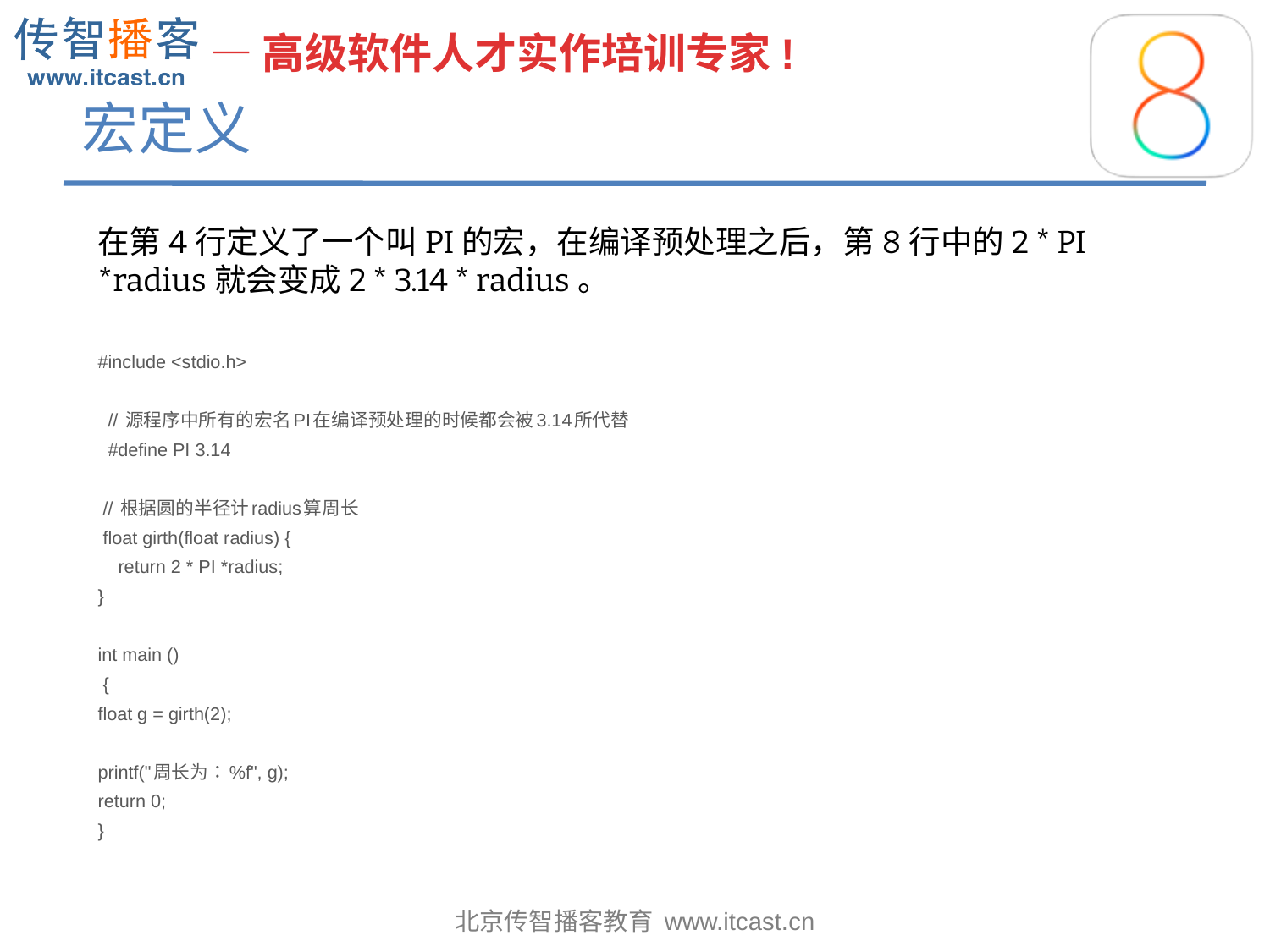

# 宏定义
在第4行定义了一个叫PI的宏，在编译预处理之后，第8行中的2 * PI *radius就会变成2 * 3.14 * radius。

#include <stdio.h>

  // 源程序中所有的宏名PI在编译预处理的时候都会被3.14所代替
  #define PI 3.14

 // 根据圆的半径计radius算周长
 float girth(float radius) {
    return 2 * PI *radius;
}

int main ()
 {
float g = girth(2);

printf("周长为：%f", g);
return 0;
}